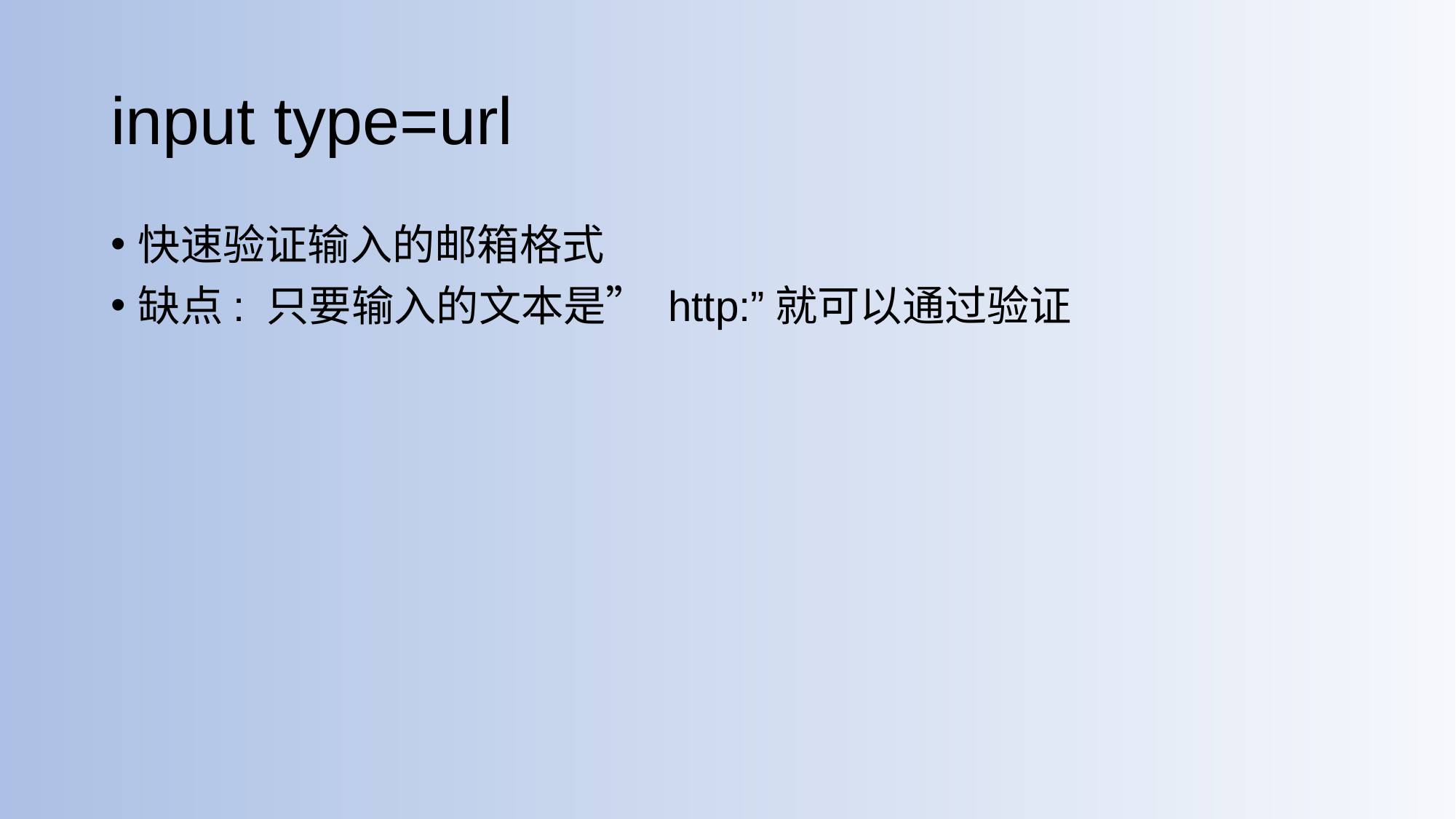

# input type=url
快速验证输入的邮箱格式
缺点: 只要输入的文本是” http:”就可以通过验证